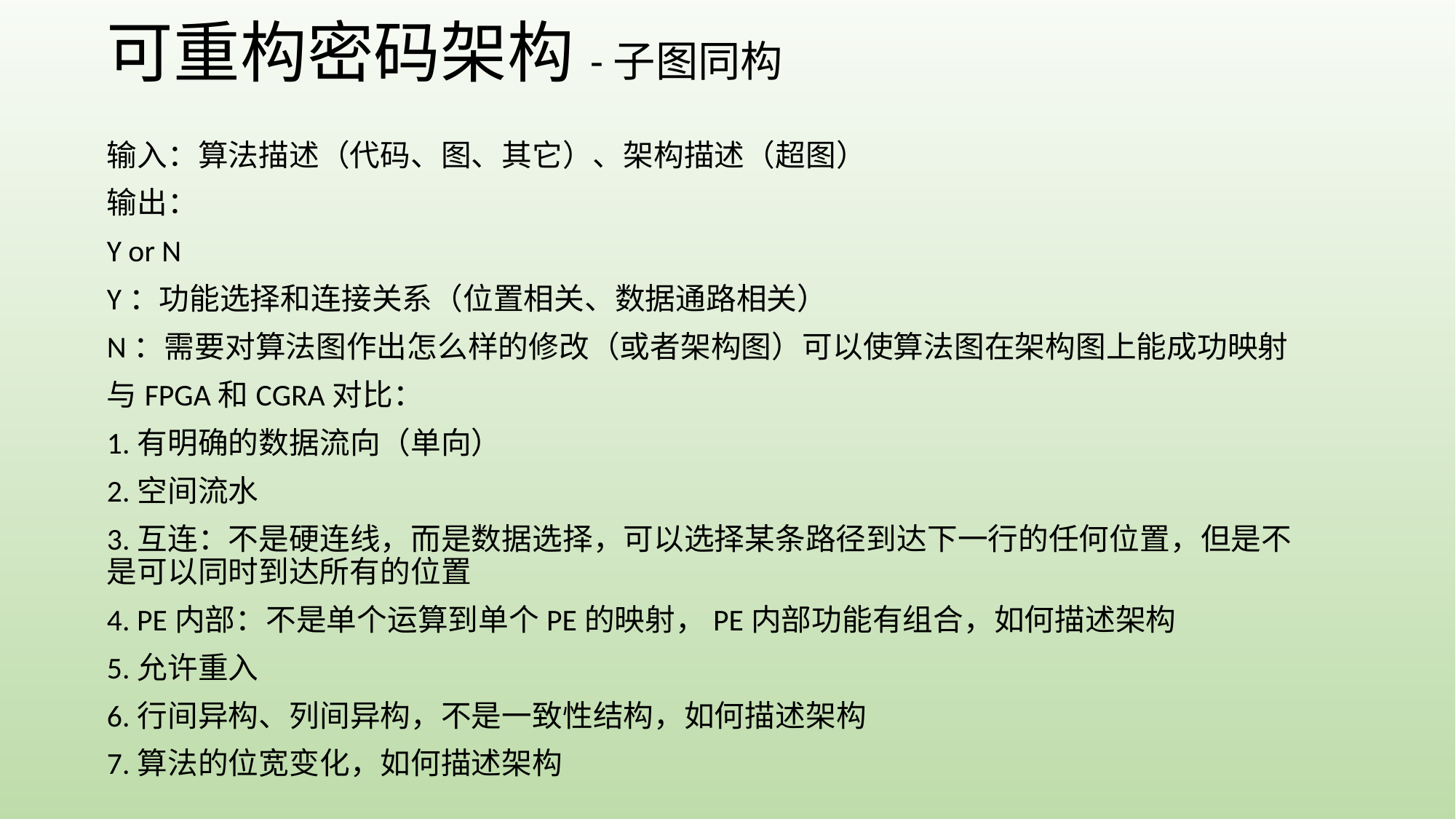

# 可重构密码架构-子图同构
输入：算法描述（代码、图、其它）、架构描述（超图）
输出：
Y or N
Y：功能选择和连接关系（位置相关、数据通路相关）
N：需要对算法图作出怎么样的修改（或者架构图）可以使算法图在架构图上能成功映射
与FPGA和CGRA对比：
1.有明确的数据流向（单向）
2.空间流水
3.互连：不是硬连线，而是数据选择，可以选择某条路径到达下一行的任何位置，但是不是可以同时到达所有的位置
4. PE内部：不是单个运算到单个PE的映射，PE内部功能有组合，如何描述架构
5.允许重入
6.行间异构、列间异构，不是一致性结构，如何描述架构
7.算法的位宽变化，如何描述架构